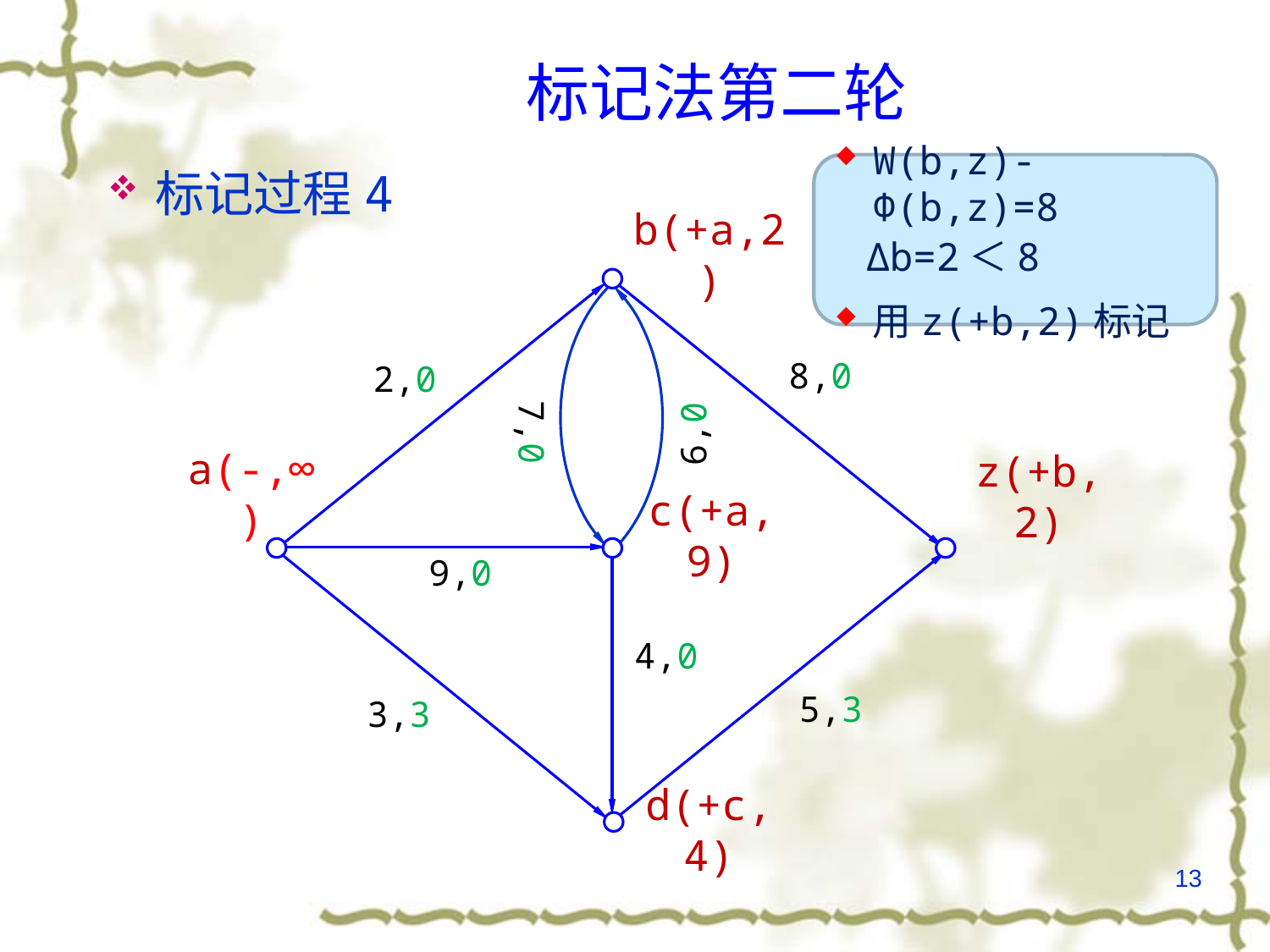

# 标记法第二轮
W(b,z)-Φ(b,z)=8
Δb=2＜8
用z(+b,2)标记
标记过程4
b(+a,2)

8,0
2,0
7,0
6,0
a(-,∞)
z(+b,2)
c(+a,9)
9,0

4,0
5,3
3,3
d(+c,4)

13